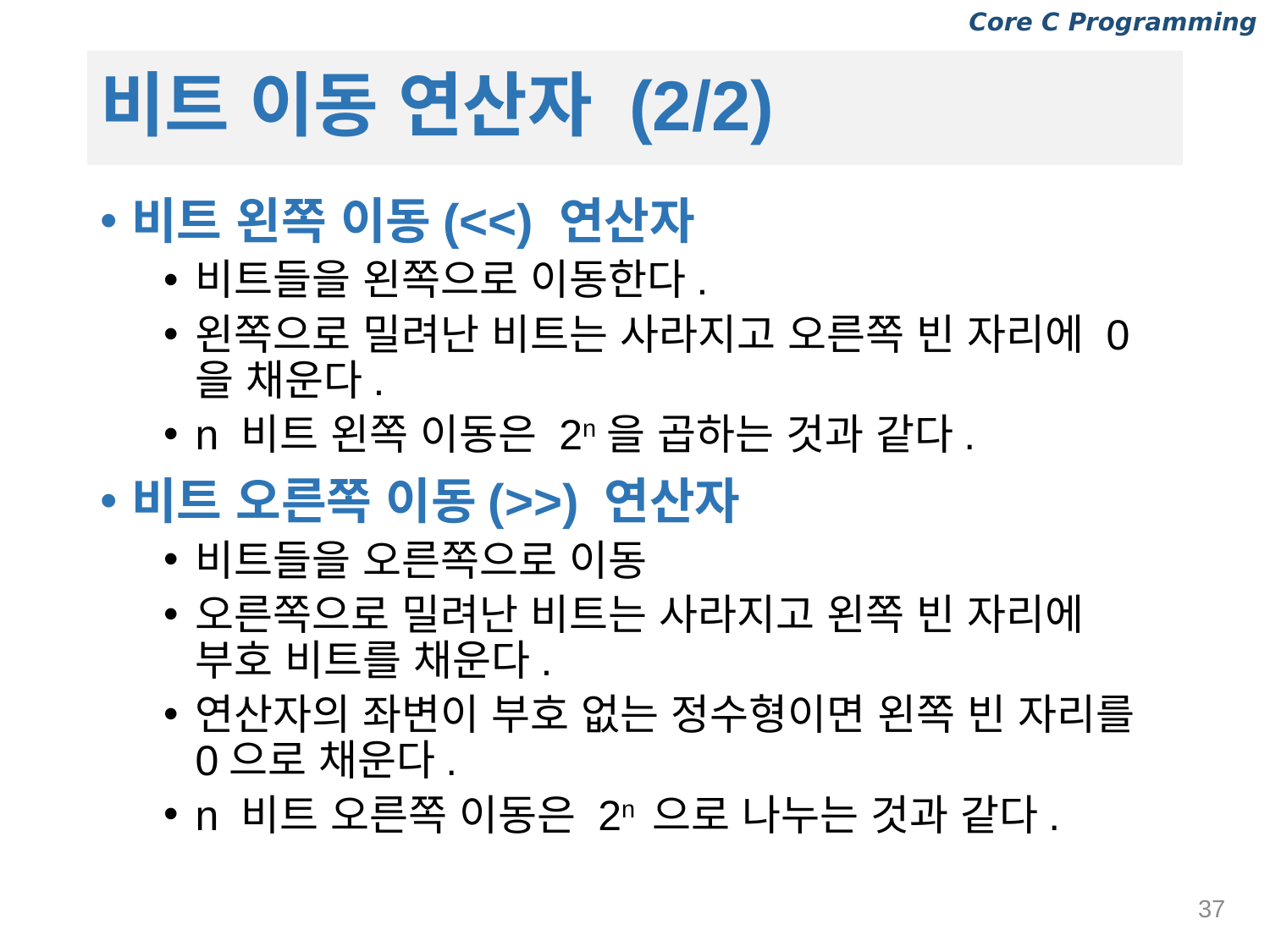

# 비트 이동 연산자 (2/2)
비트 왼쪽 이동(<<) 연산자
비트들을 왼쪽으로 이동한다.
왼쪽으로 밀려난 비트는 사라지고 오른쪽 빈 자리에 0을 채운다.
n 비트 왼쪽 이동은 2n을 곱하는 것과 같다.
비트 오른쪽 이동(>>) 연산자
비트들을 오른쪽으로 이동
오른쪽으로 밀려난 비트는 사라지고 왼쪽 빈 자리에 부호 비트를 채운다.
연산자의 좌변이 부호 없는 정수형이면 왼쪽 빈 자리를 0으로 채운다.
n 비트 오른쪽 이동은 2n 으로 나누는 것과 같다.
37